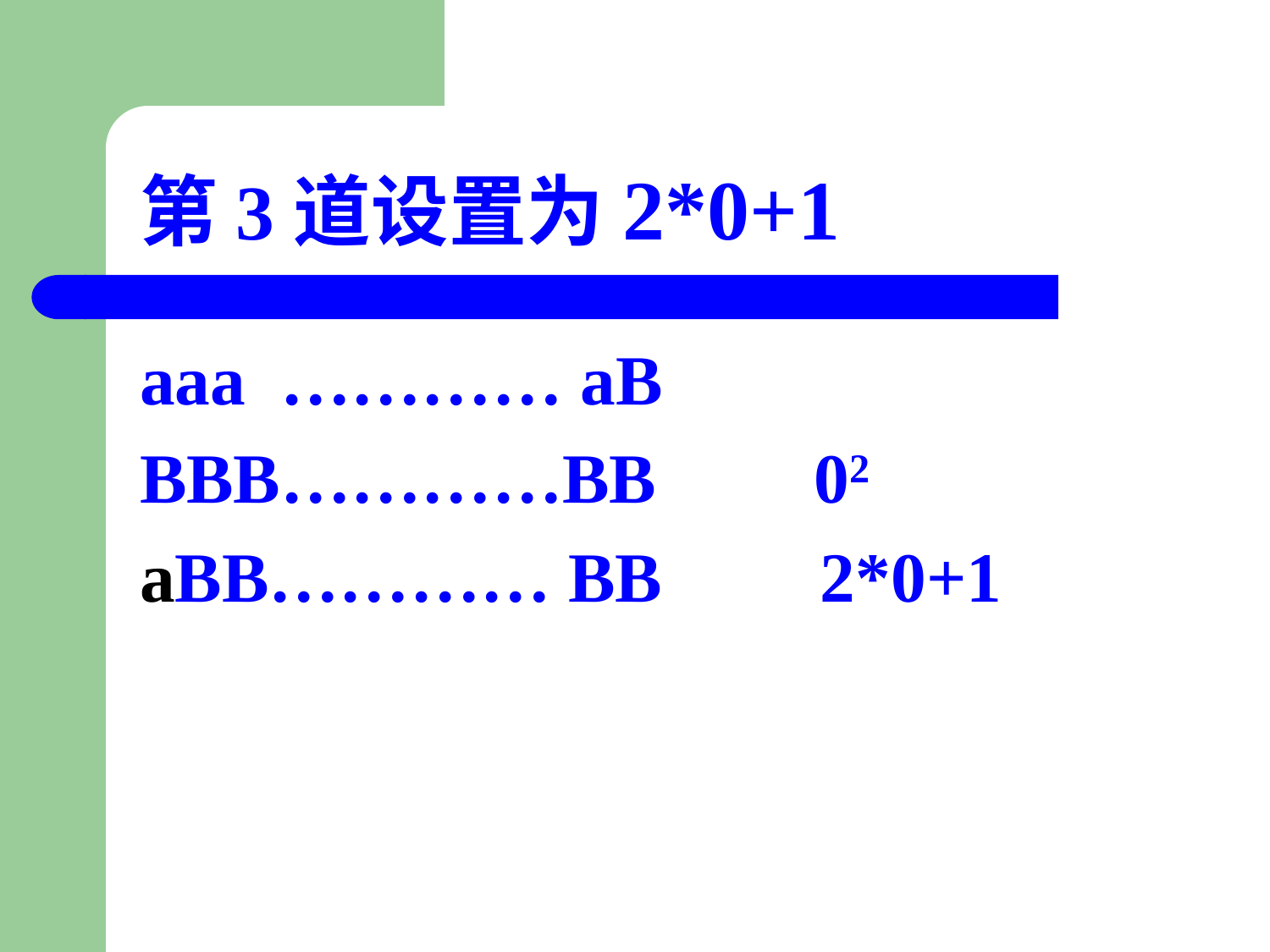

第3道设置为2*0+1
aaa  ………… aB
BBB…………BB         02
aBB………… BB         2*0+1